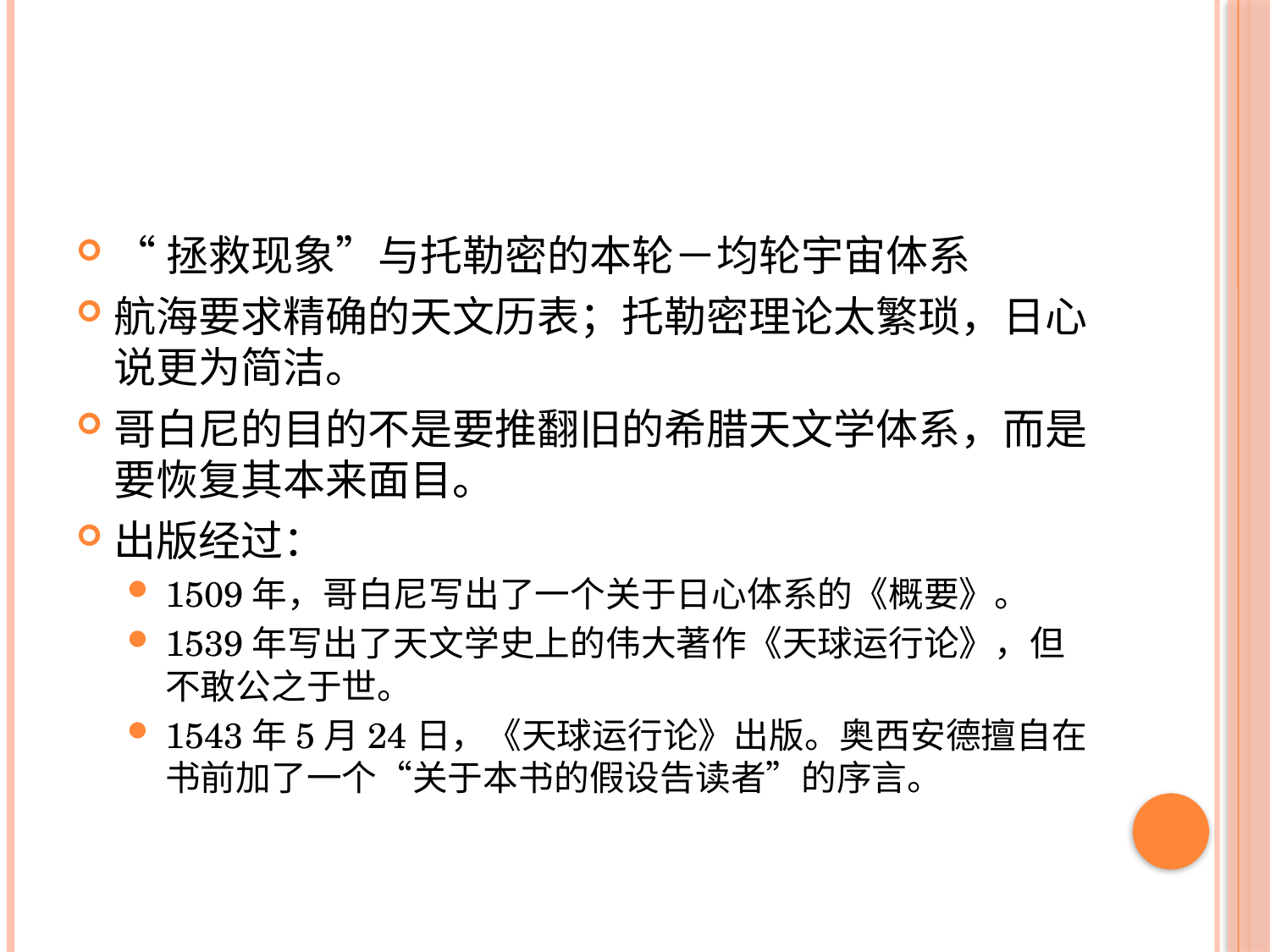

#
“拯救现象”与托勒密的本轮－均轮宇宙体系
航海要求精确的天文历表；托勒密理论太繁琐，日心说更为简洁。
哥白尼的目的不是要推翻旧的希腊天文学体系，而是要恢复其本来面目。
出版经过：
1509年，哥白尼写出了一个关于日心体系的《概要》。
1539年写出了天文学史上的伟大著作《天球运行论》，但不敢公之于世。
1543年5月24日，《天球运行论》出版。奥西安德擅自在书前加了一个“关于本书的假设告读者”的序言。